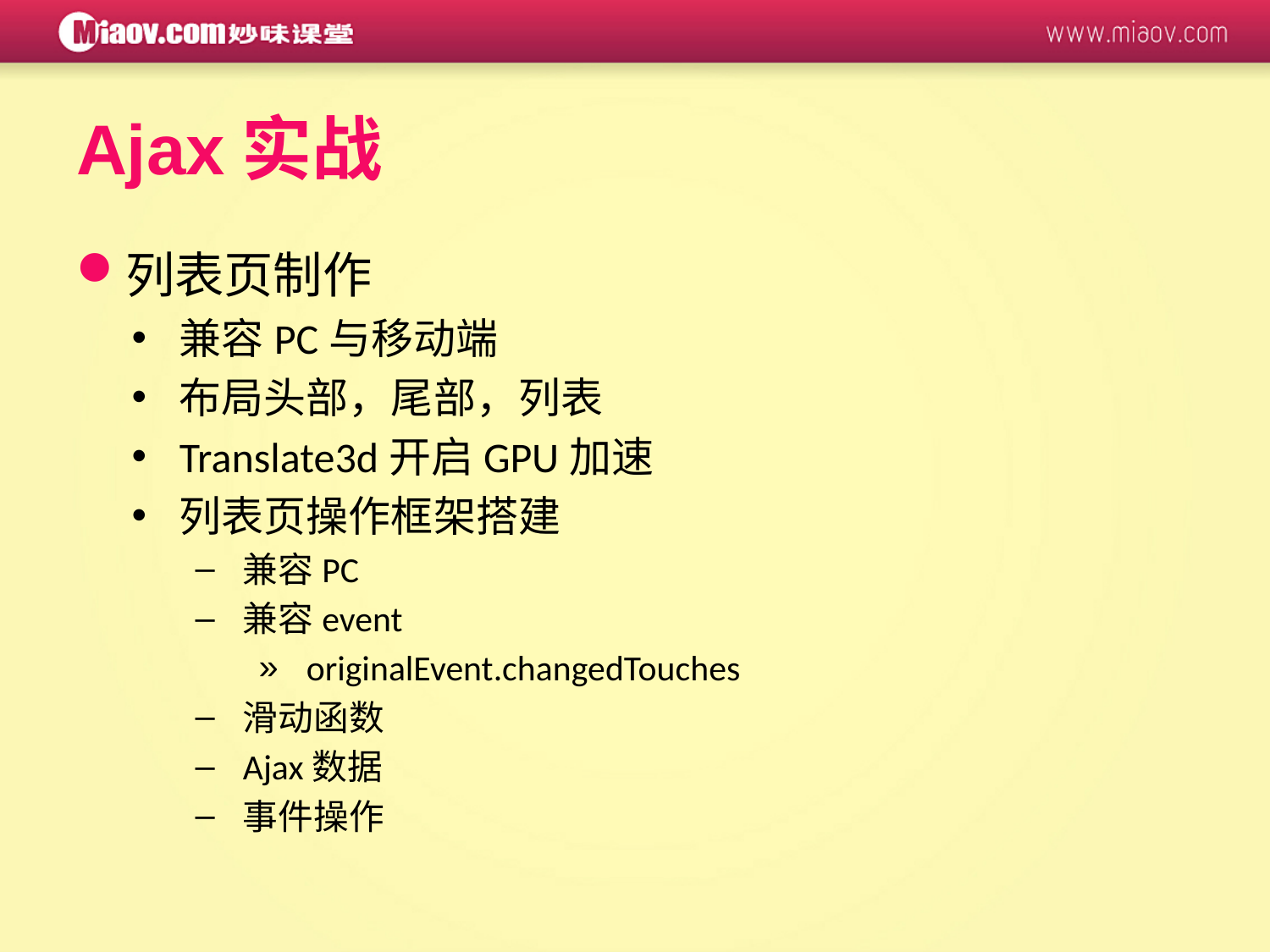

Ajax实战
列表页制作
兼容PC与移动端
布局头部，尾部，列表
Translate3d开启GPU加速
列表页操作框架搭建
兼容PC
兼容event
originalEvent.changedTouches
滑动函数
Ajax数据
事件操作